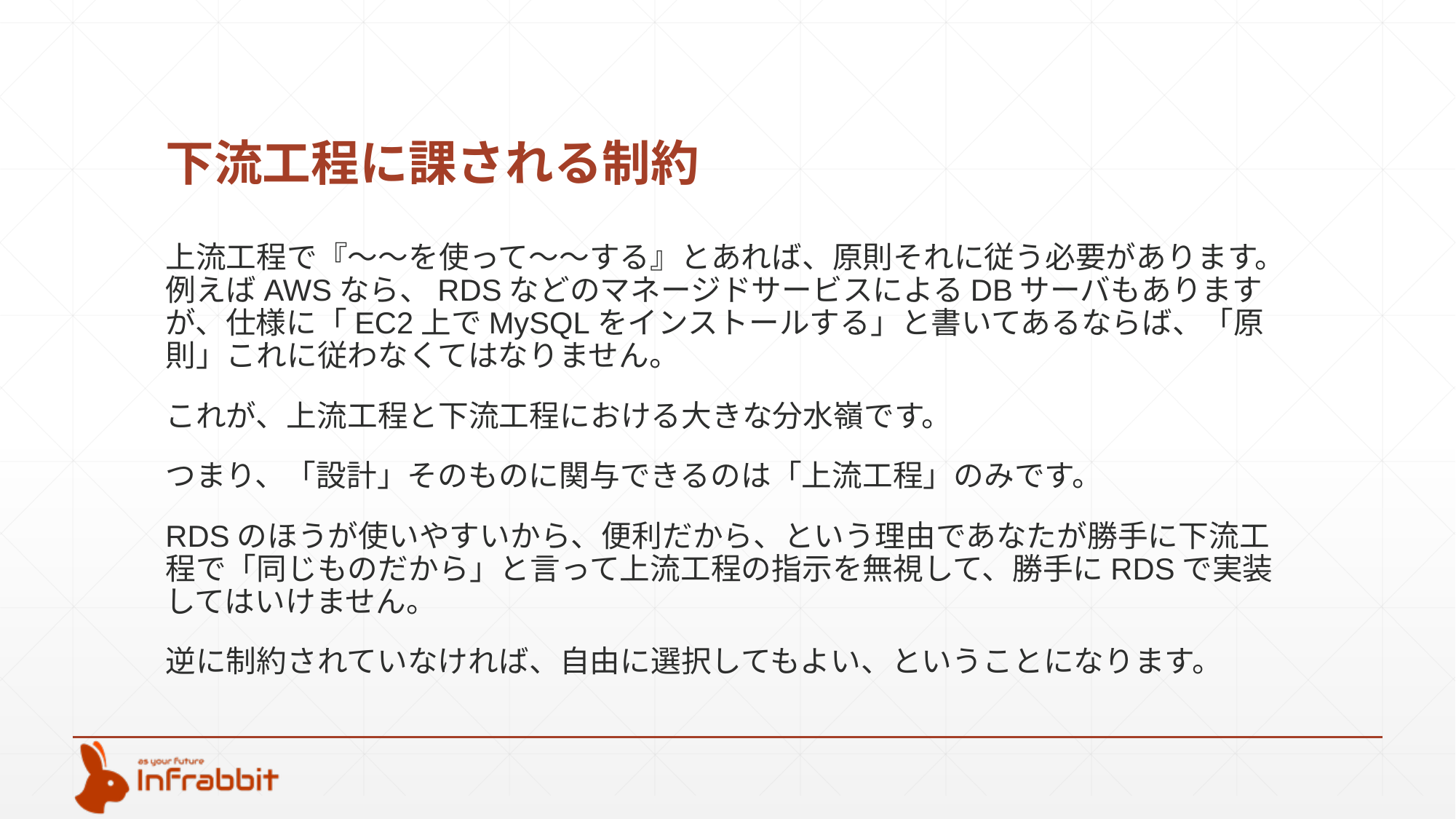

# 下流工程に課される制約
上流工程で『～～を使って～～する』とあれば、原則それに従う必要があります。例えばAWSなら、RDSなどのマネージドサービスによるDBサーバもありますが、仕様に「EC2上でMySQLをインストールする」と書いてあるならば、「原則」これに従わなくてはなりません。
これが、上流工程と下流工程における大きな分水嶺です。
つまり、「設計」そのものに関与できるのは「上流工程」のみです。
RDSのほうが使いやすいから、便利だから、という理由であなたが勝手に下流工程で「同じものだから」と言って上流工程の指示を無視して、勝手にRDSで実装してはいけません。
逆に制約されていなければ、自由に選択してもよい、ということになります。